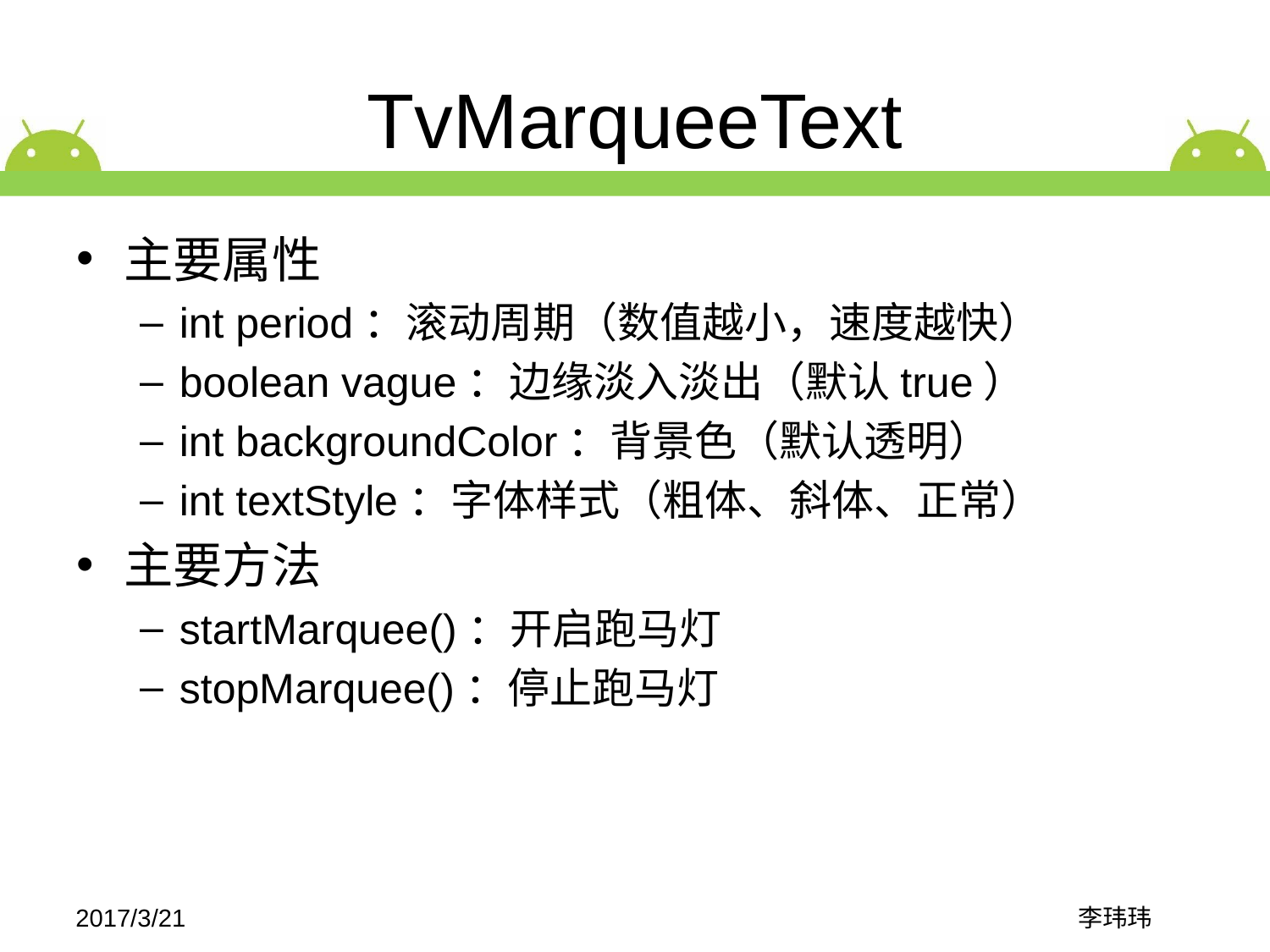

# TvMarqueeText
主要属性
int period：滚动周期（数值越小，速度越快）
boolean vague：边缘淡入淡出（默认true）
int backgroundColor：背景色（默认透明）
int textStyle：字体样式（粗体、斜体、正常）
主要方法
startMarquee()：开启跑马灯
stopMarquee()：停止跑马灯